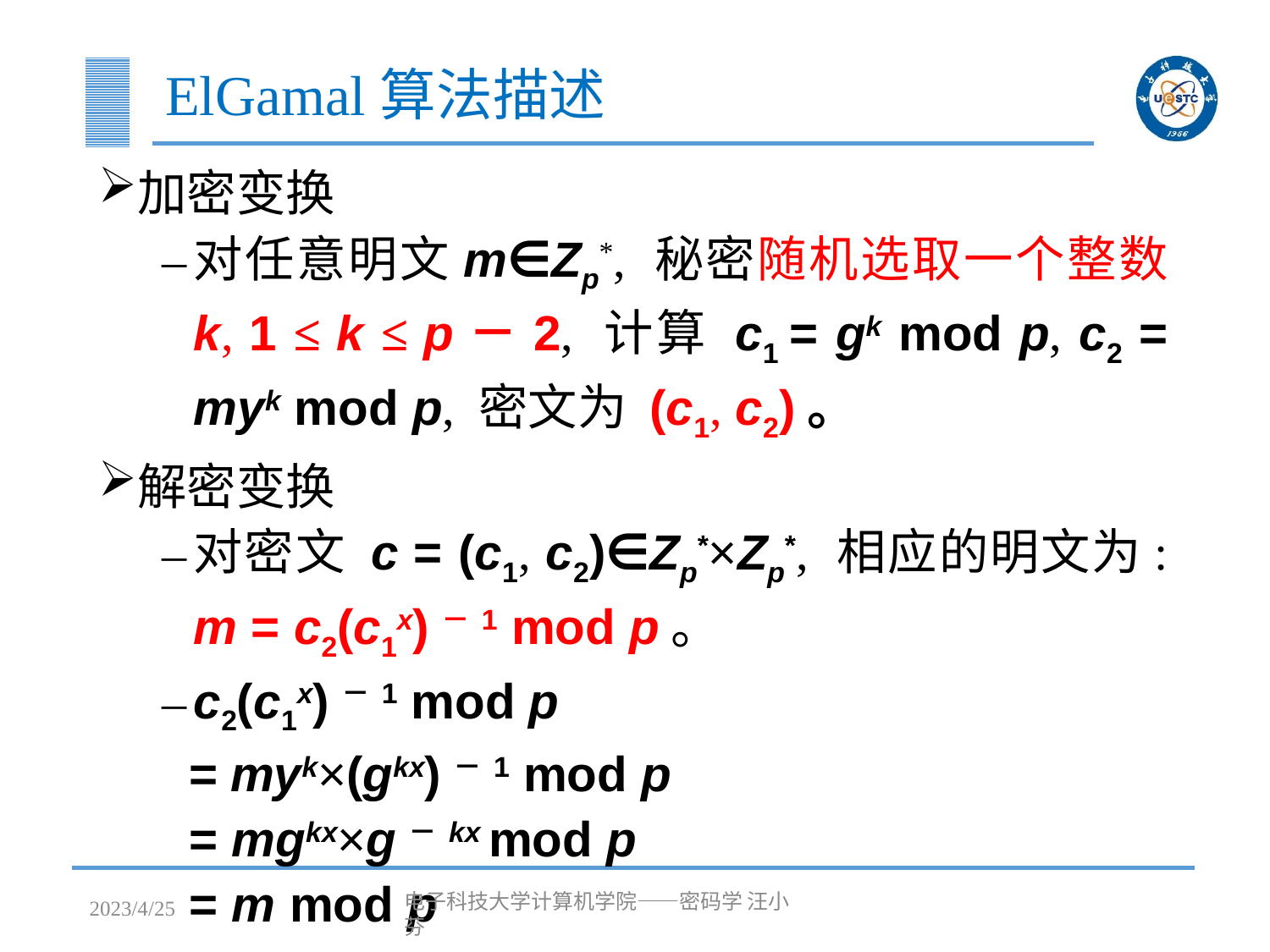

# ElGamal算法描述
加密变换
对任意明文m∈Zp*, 秘密随机选取一个整数 k, 1 ≤ k ≤ p－2, 计算 c1 = gk mod p, c2 = myk mod p, 密文为 (c1, c2)。
解密变换
对密文 c = (c1, c2)∈Zp*×Zp*, 相应的明文为: m = c2(c1x)－1 mod p。
c2(c1x)－1 mod p
  = myk×(gkx)－1 mod p
  = mgkx×g－kx mod p
  = m mod p

2023/4/25
电子科技大学计算机学院——密码学 汪小芬